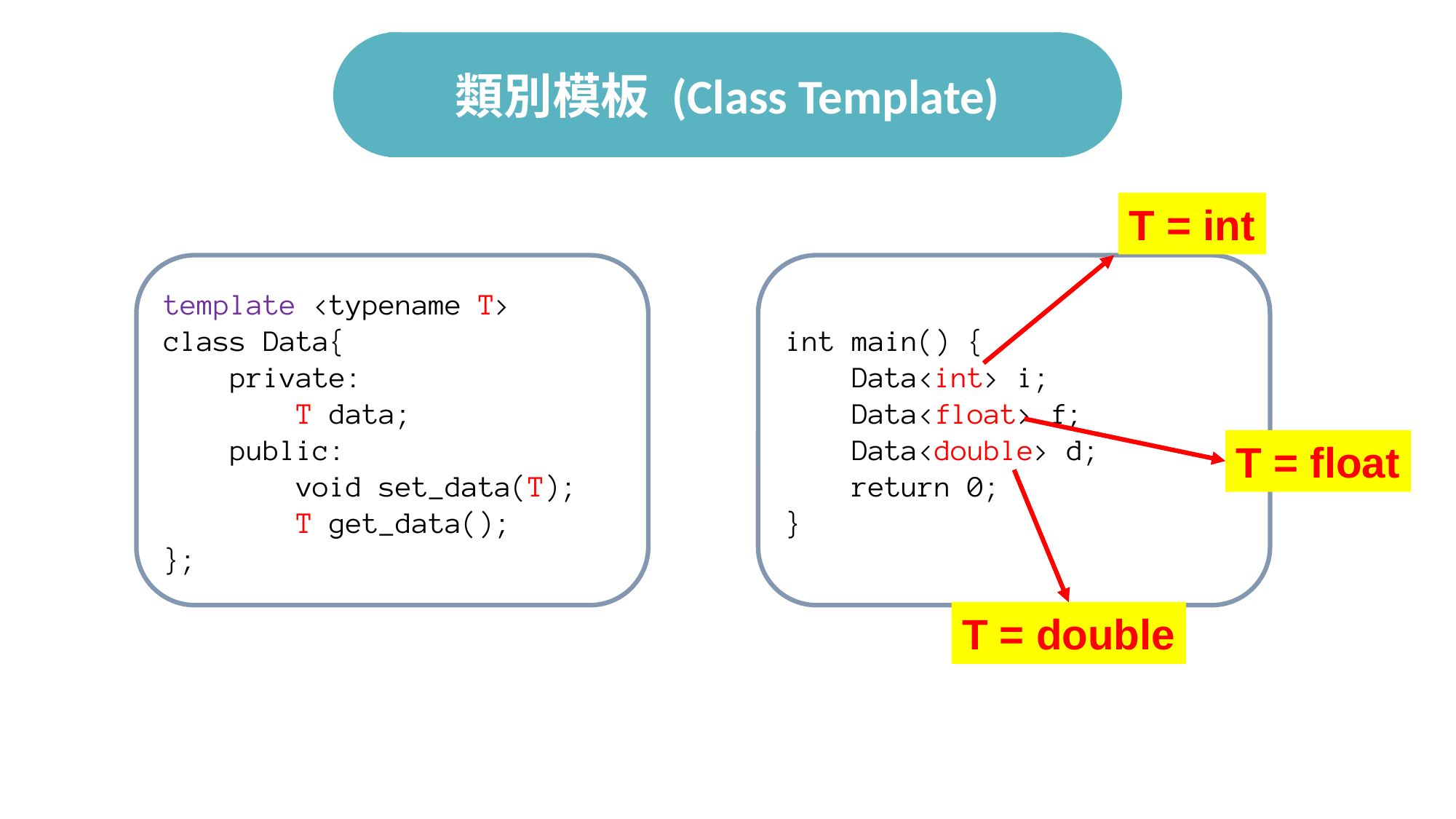

# 類別模板 (Class Template)
T = int
template <typename T>
class Data{
    private:
        T data;
    public:
        void set_data(T);
        T get_data();
};
int main() {
    Data<int> i;
    Data<float> f;
    Data<double> d;
    return 0;
}
T = float
T = double